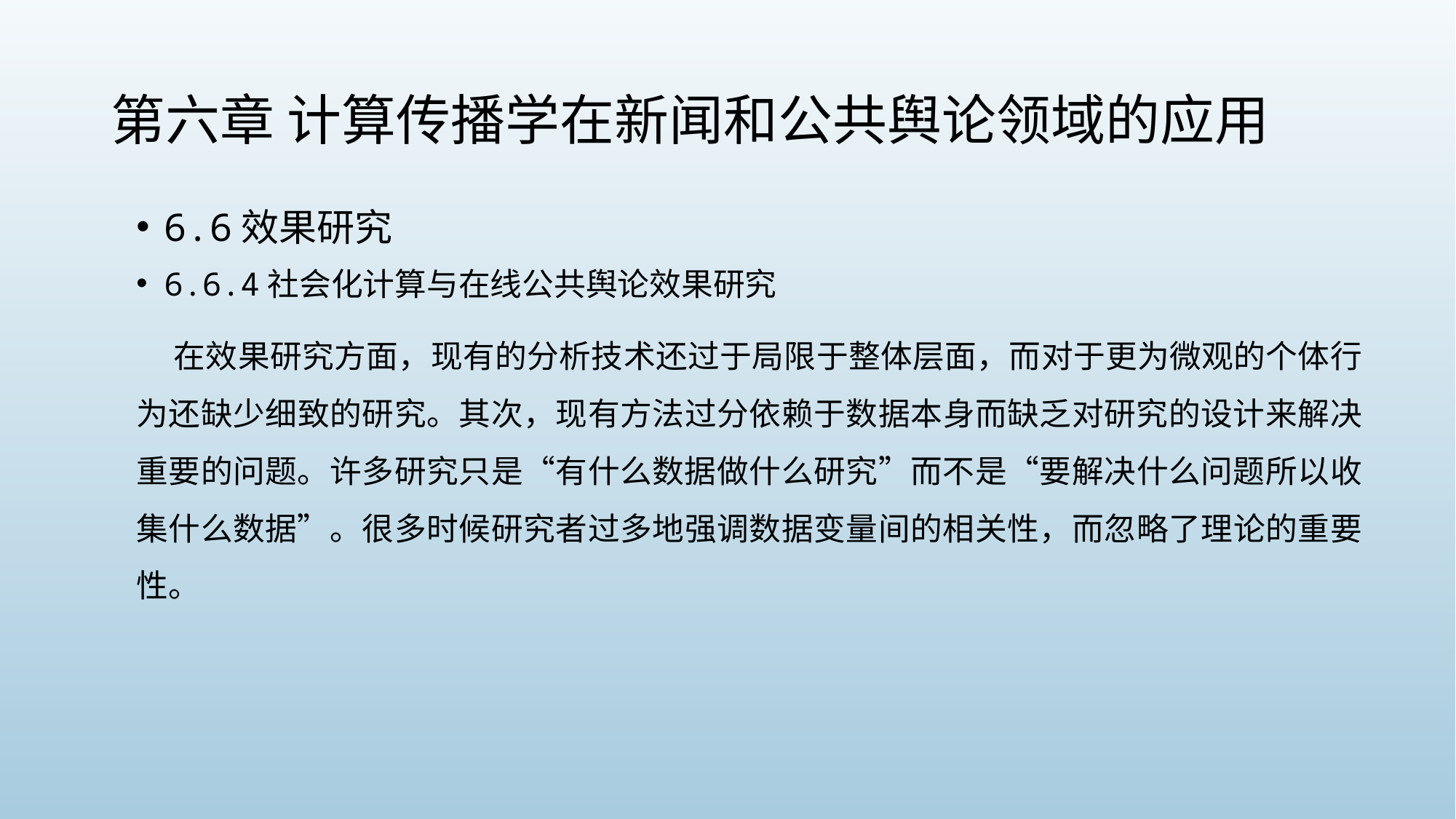

# 第六章 计算传播学在新闻和公共舆论领域的应用
6.6效果研究
6.6.4社会化计算与在线公共舆论效果研究
    在效果研究方面，现有的分析技术还过于局限于整体层面，而对于更为微观的个体行为还缺少细致的研究。其次，现有方法过分依赖于数据本身而缺乏对研究的设计来解决重要的问题。许多研究只是“有什么数据做什么研究”而不是“要解决什么问题所以收集什么数据”。很多时候研究者过多地强调数据变量间的相关性，而忽略了理论的重要性。